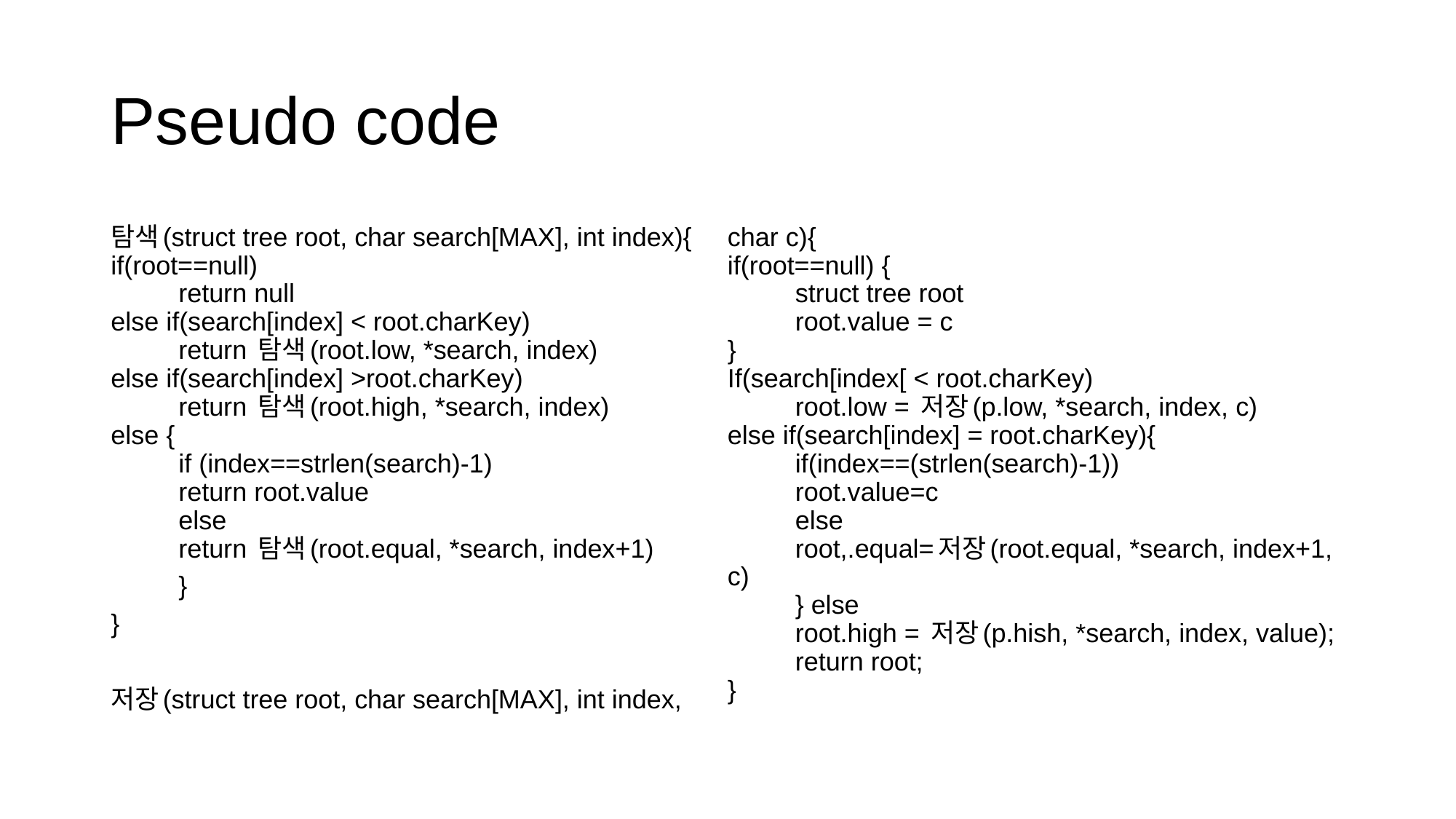

# Pseudo code
탐색(struct tree root, char search[MAX], int index){
if(root==null)
	return null
else if(search[index] < root.charKey)
	return 탐색(root.low, *search, index)
else if(search[index] >root.charKey)
	return 탐색(root.high, *search, index)
else {
	if (index==strlen(search)-1)
		return root.value
	else
		return 탐색(root.equal, *search, index+1)
	}
}

저장(struct tree root, char search[MAX], int index, char c){
if(root==null) {
	struct tree root
	root.value = c
}
If(search[index[ < root.charKey)
	root.low = 저장(p.low, *search, index, c)
else if(search[index] = root.charKey){
	if(index==(strlen(search)-1))
		root.value=c
	else
		root,.equal=저장(root.equal, *search, index+1, c)
	} else
		root.high = 저장(p.hish, *search, index, value);
	return root;
}